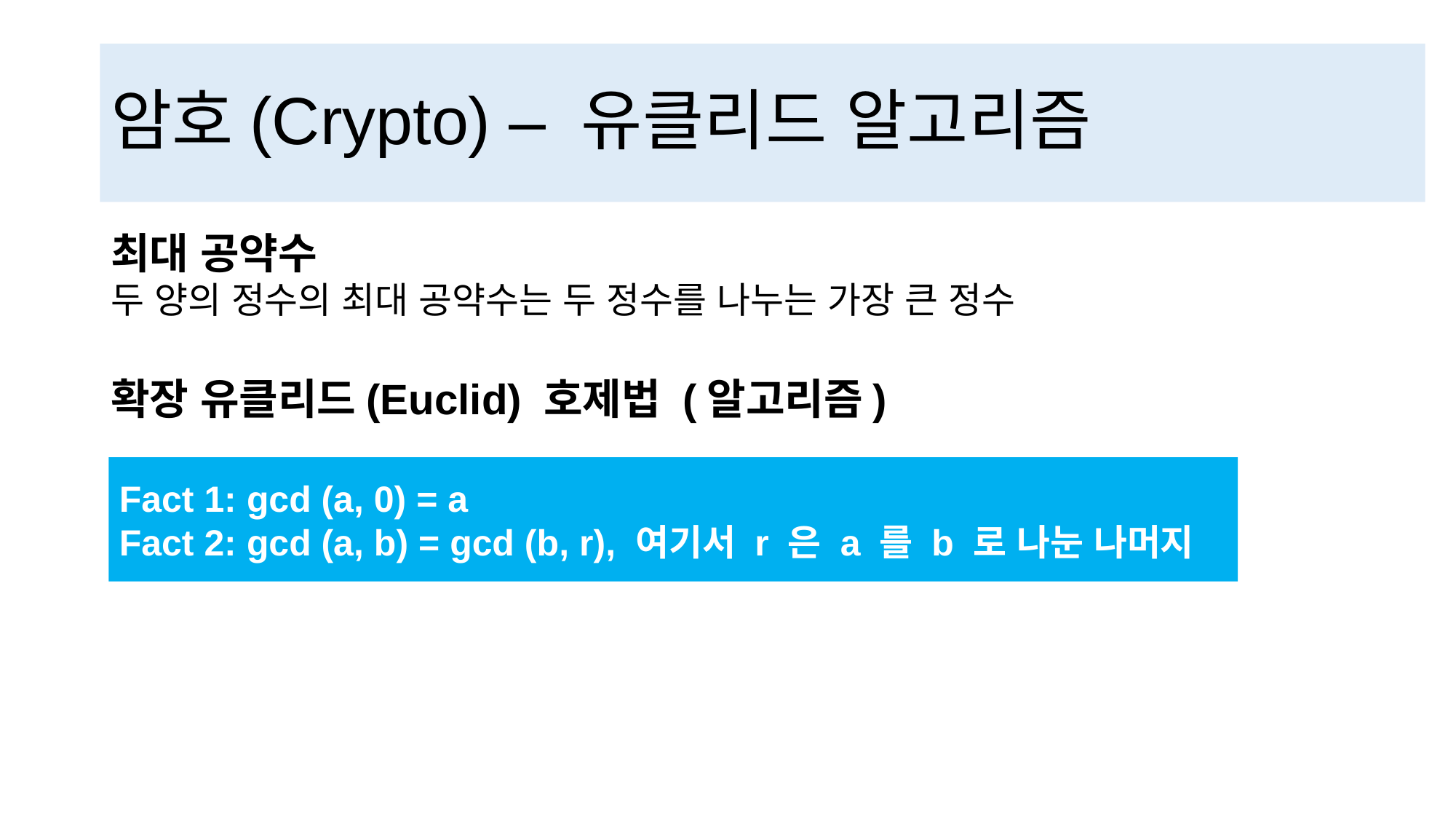

# 암호(Crypto) – 유클리드 알고리즘
최대 공약수
두 양의 정수의 최대 공약수는 두 정수를 나누는 가장 큰 정수

확장 유클리드(Euclid) 호제법 (알고리즘)
Fact 1: gcd (a, 0) = a
Fact 2: gcd (a, b) = gcd (b, r), 여기서 r 은 a 를 b 로 나눈 나머지